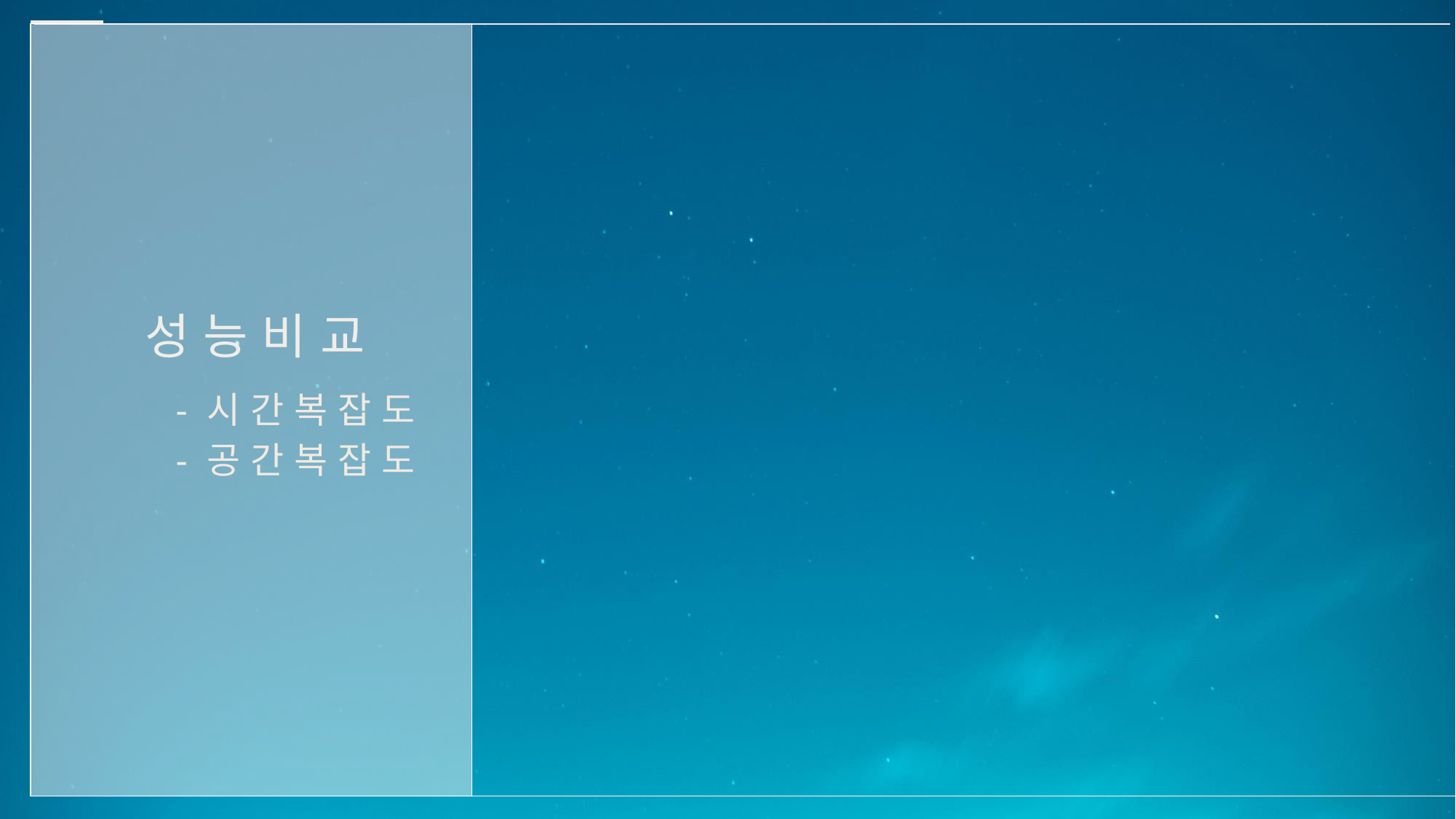

성 능 비 교
- 시 간 복 잡 도
- 공 간 복 잡 도